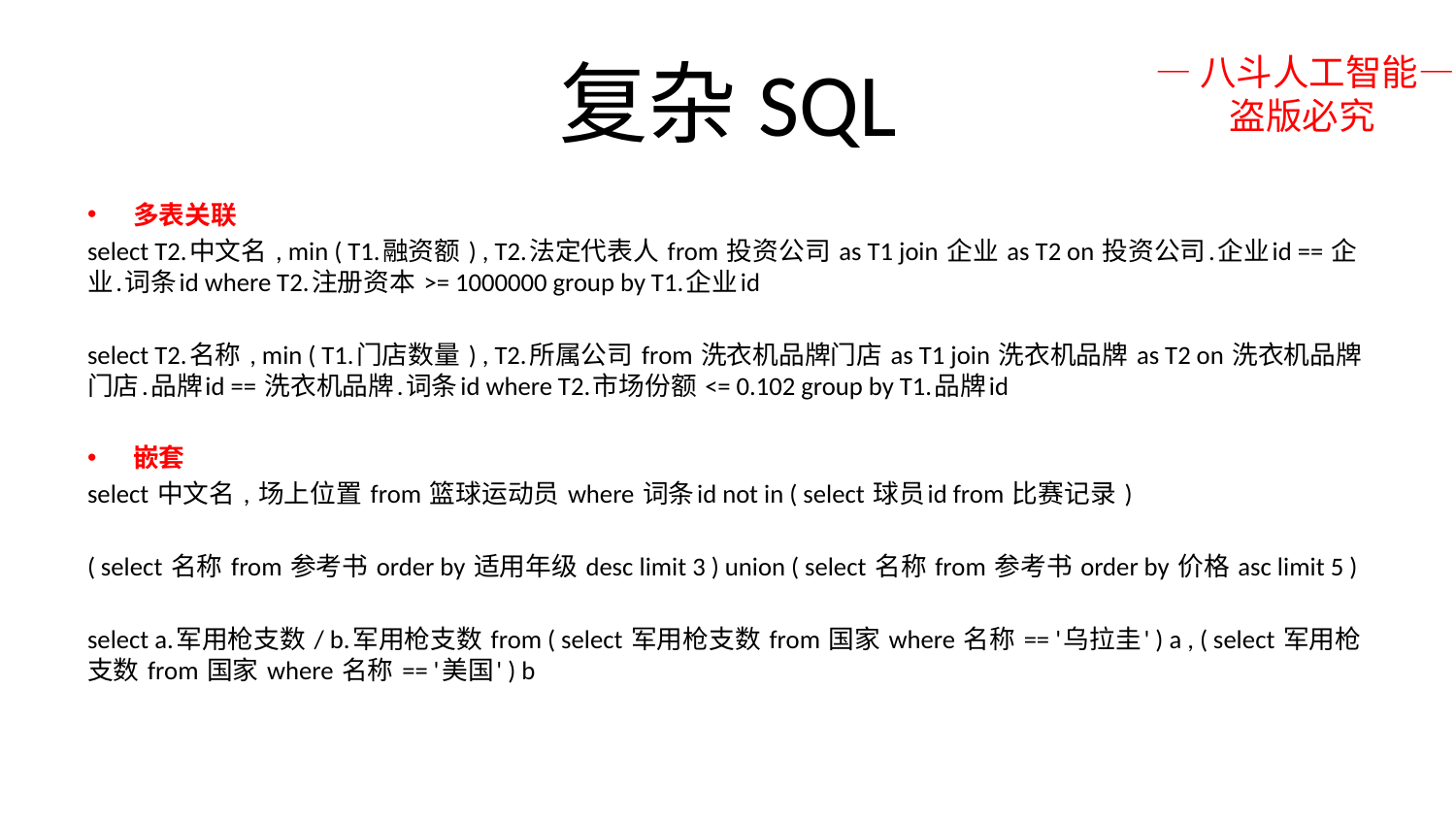

# 复杂SQL
—八斗人工智能—
        盗版必究
多表关联
select T2.中文名 , min ( T1.融资额 ) , T2.法定代表人 from 投资公司 as T1 join 企业 as T2 on 投资公司.企业id == 企业.词条id where T2.注册资本 >= 1000000 group by T1.企业id

select T2.名称 , min ( T1.门店数量 ) , T2.所属公司 from 洗衣机品牌门店 as T1 join 洗衣机品牌 as T2 on 洗衣机品牌门店.品牌id == 洗衣机品牌.词条id where T2.市场份额 <= 0.102 group by T1.品牌id

嵌套
select 中文名 , 场上位置 from 篮球运动员 where 词条id not in ( select 球员id from 比赛记录 )

( select 名称 from 参考书 order by 适用年级 desc limit 3 ) union ( select 名称 from 参考书 order by 价格 asc limit 5 )

select a.军用枪支数 / b.军用枪支数 from ( select 军用枪支数 from 国家 where 名称 == '乌拉圭' ) a , ( select 军用枪支数 from 国家 where 名称 == '美国' ) b